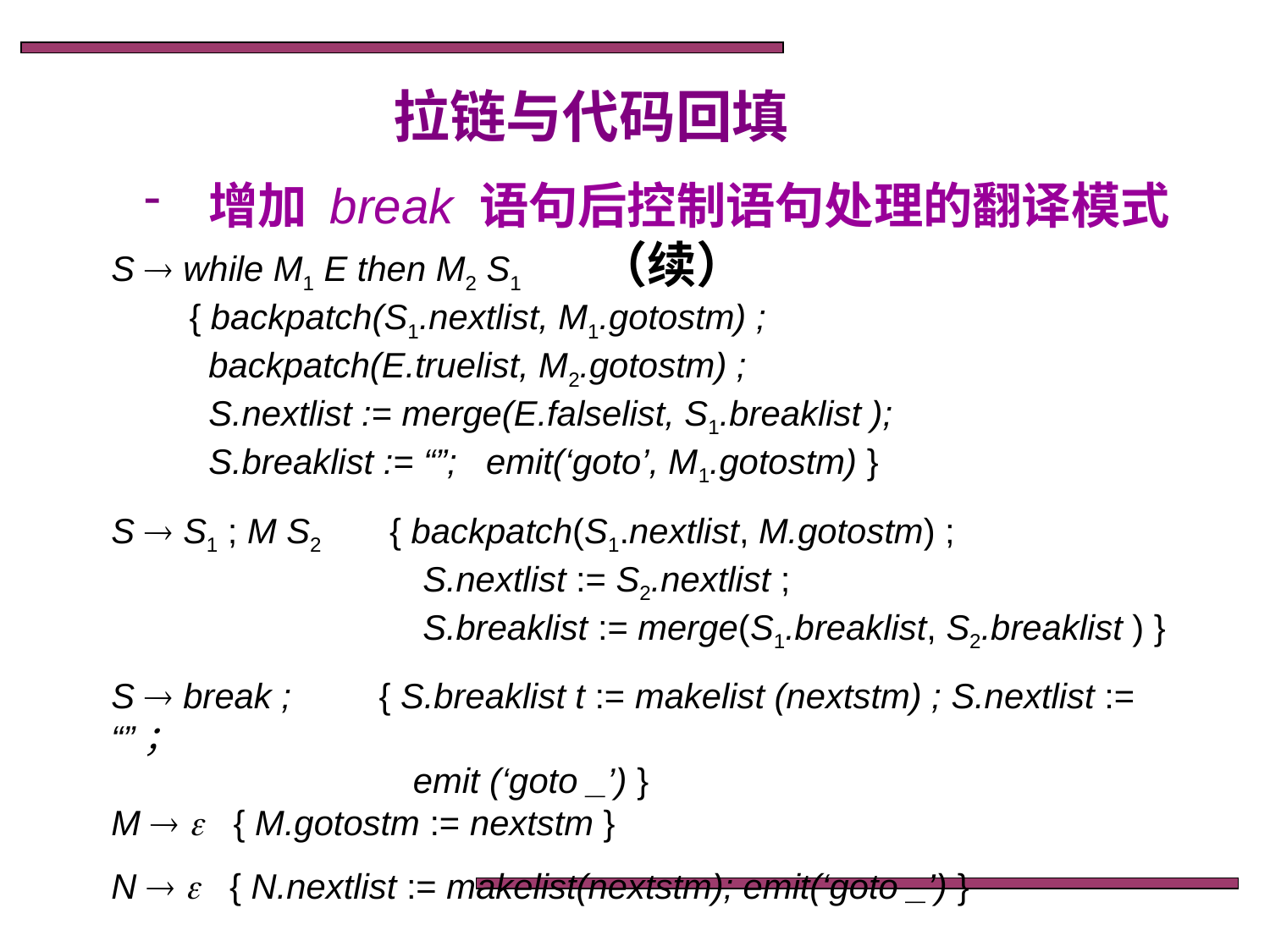

拉链与代码回填
  增加 break 语句后控制语句处理的翻译模式（续）
S → while M1 E then M2 S1
        { backpatch(S1.nextlist, M1.gotostm) ;
          backpatch(E.truelist, M2.gotostm) ;
          S.nextlist := merge(E.falselist, S1.breaklist );
          S.breaklist := “”;   emit(‘goto’, M1.gotostm) }

S → S1 ; M S2       { backpatch(S1.nextlist, M.gotostm) ;
                                S.nextlist := S2.nextlist ;
                                S.breaklist := merge(S1.breaklist, S2.breaklist ) }

S → break ;         { S.breaklist t := makelist (nextstm) ; S.nextlist := “”；
                               emit (‘goto _’) }
M → ε   { M.gotostm := nextstm }

N → ε   { N.nextlist := makelist(nextstm); emit(‘goto _’) }